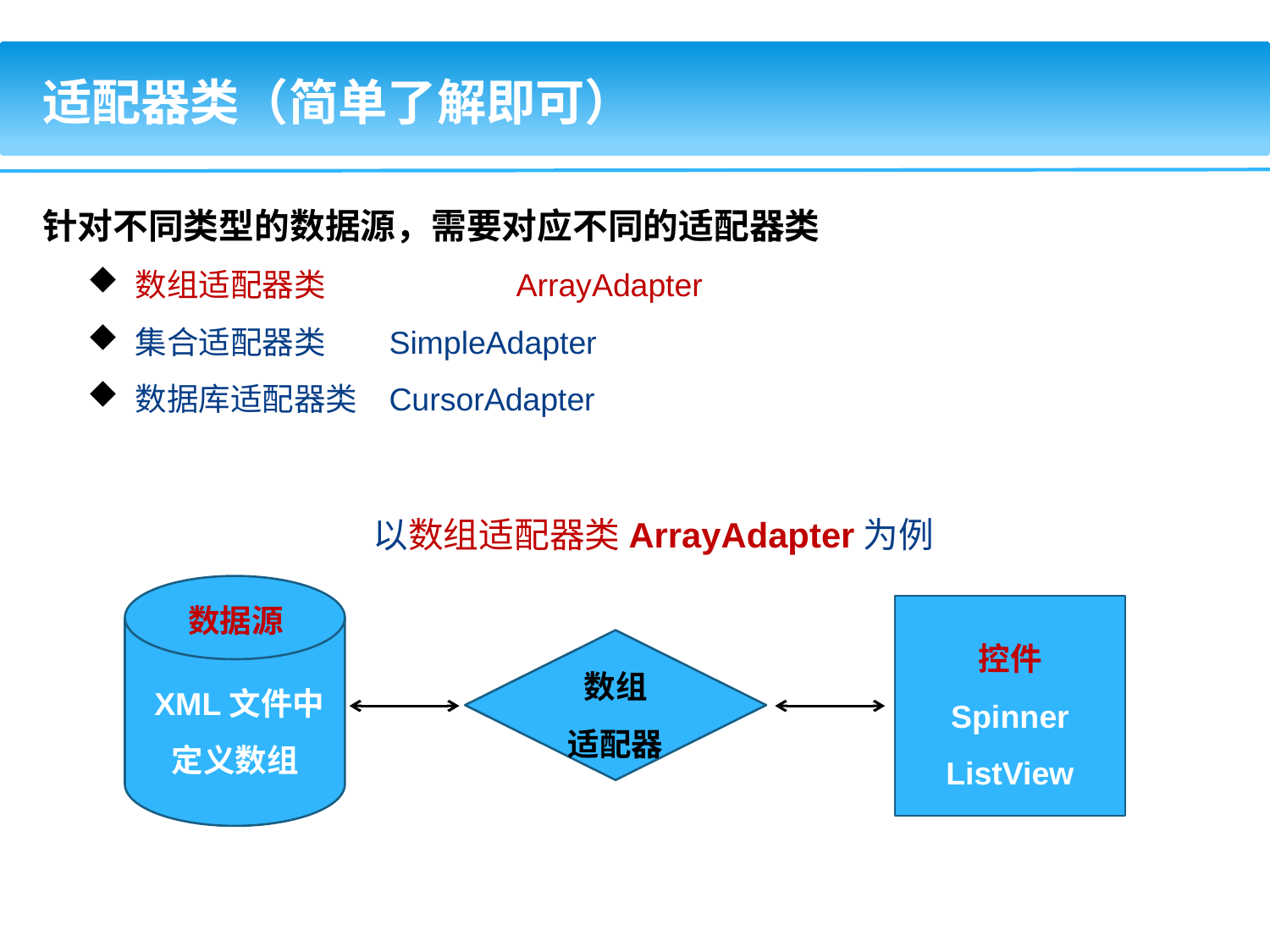

适配器类（简单了解即可）
针对不同类型的数据源，需要对应不同的适配器类
数组适配器类         	ArrayAdapter
集合适配器类        	SimpleAdapter
数据库适配器类   	CursorAdapter
以数组适配器类ArrayAdapter为例
 XML文件中定义数组
数据源
控件
Spinner
ListView
数组
适配器